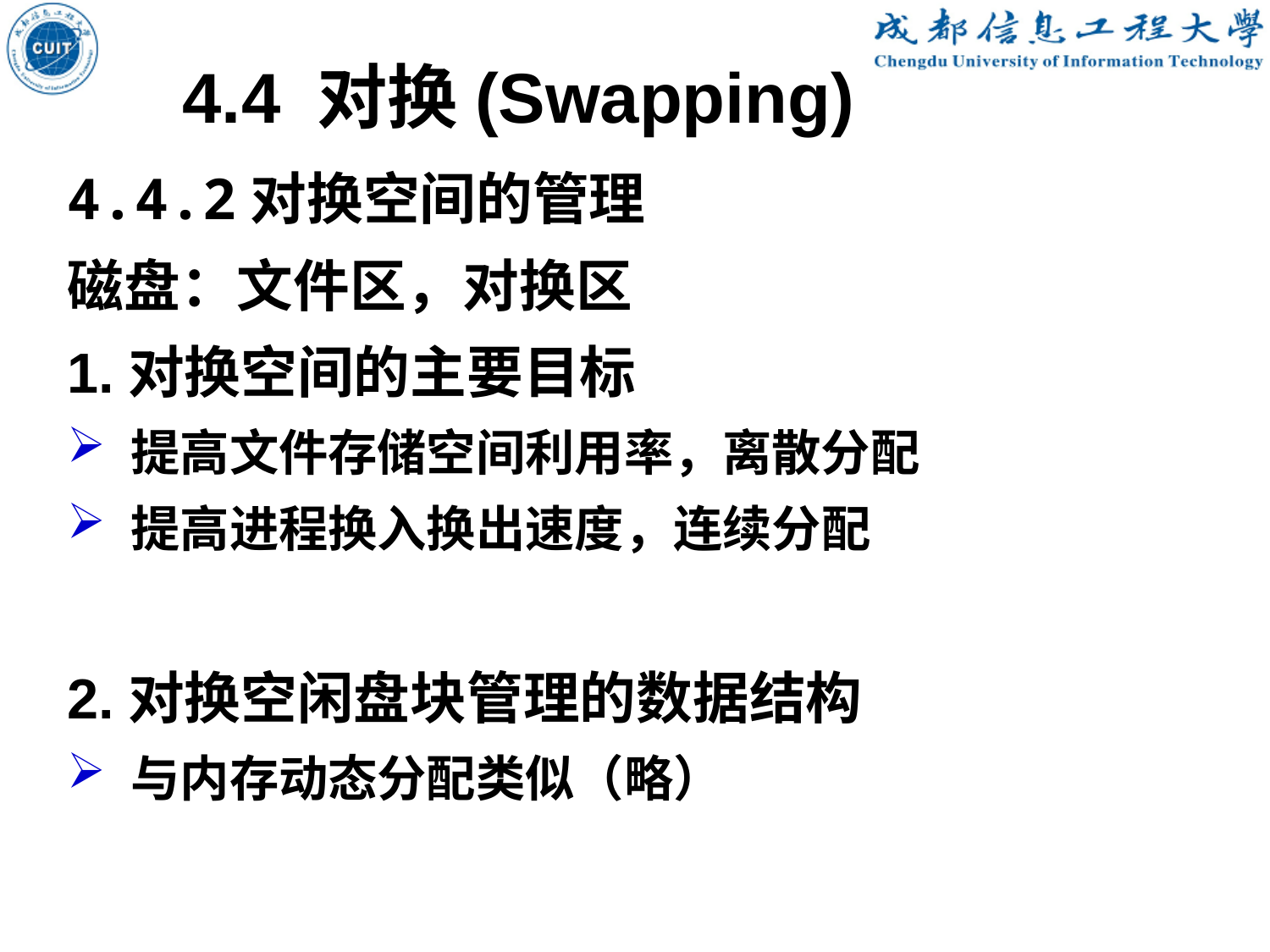

4.4 对换(Swapping)
4.4.2对换空间的管理
磁盘：文件区，对换区
1.对换空间的主要目标
提高文件存储空间利用率，离散分配
提高进程换入换出速度，连续分配

2.对换空闲盘块管理的数据结构
与内存动态分配类似（略）